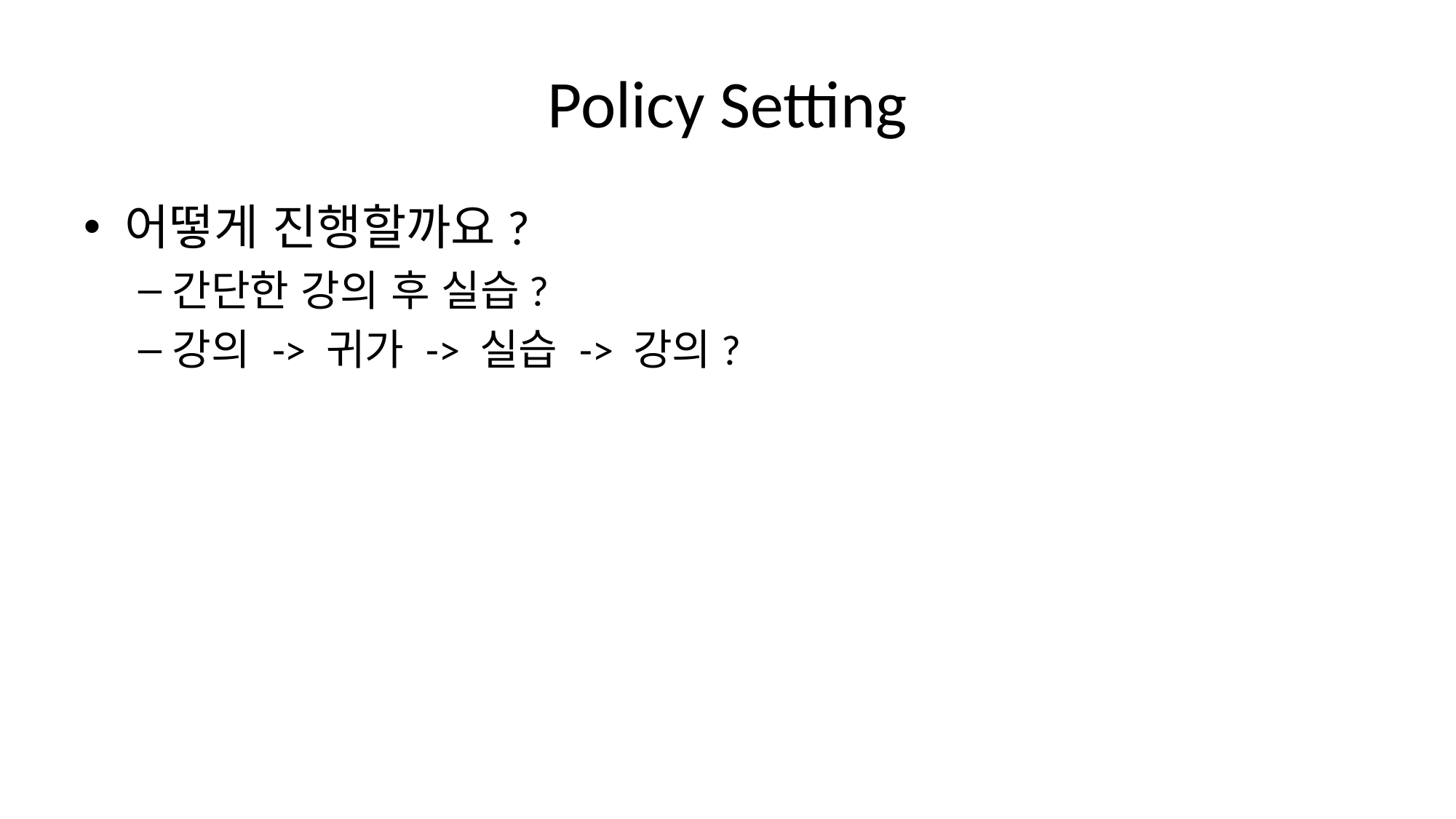

# Policy Setting
어떻게 진행할까요?
간단한 강의 후 실습?
강의 -> 귀가 -> 실습 -> 강의?